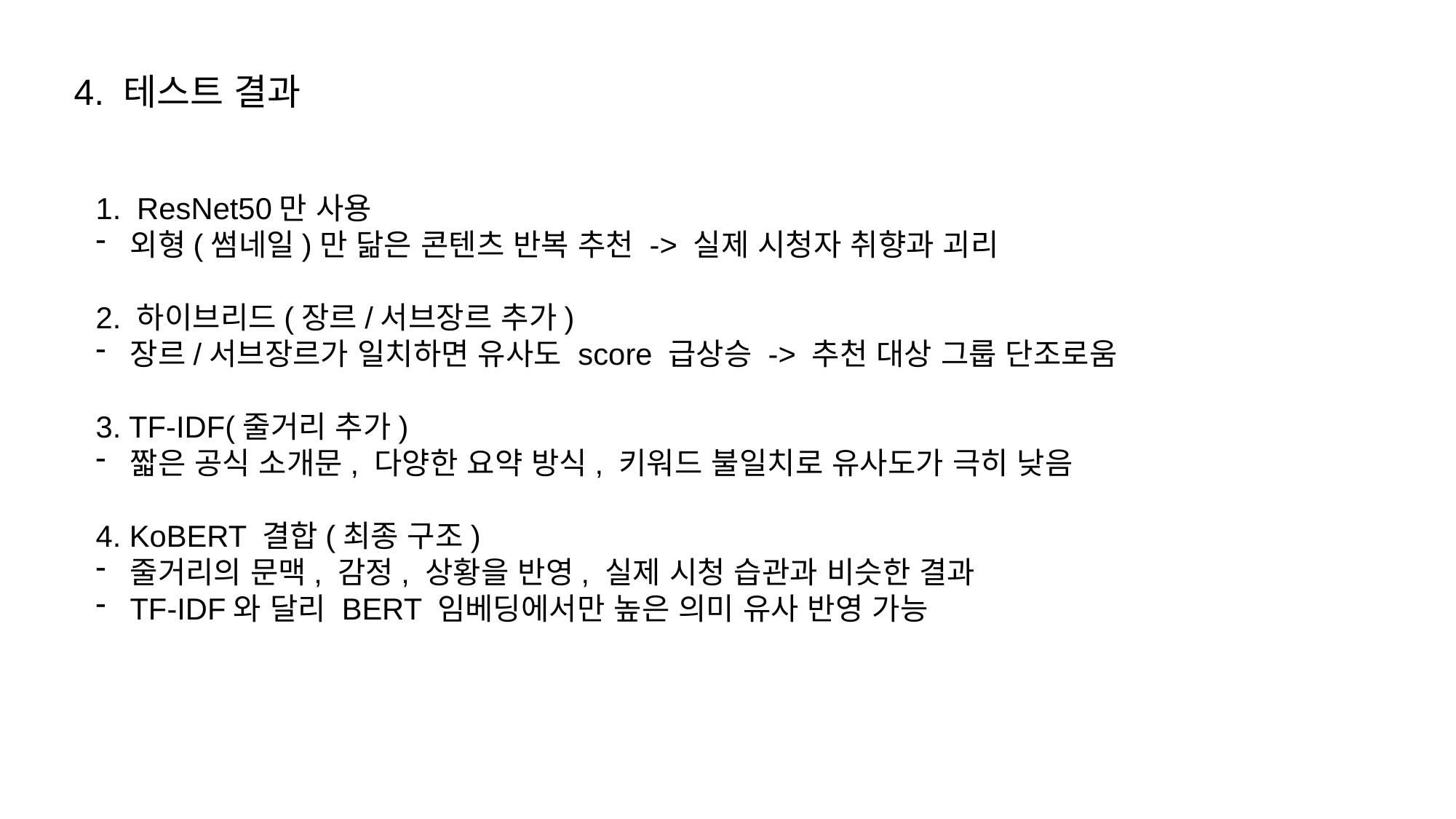

4. 테스트 결과
ResNet50만 사용
외형(썸네일)만 닮은 콘텐츠 반복 추천 -> 실제 시청자 취향과 괴리

2. 하이브리드(장르/서브장르 추가)
장르/서브장르가 일치하면 유사도 score 급상승 -> 추천 대상 그룹 단조로움

3. TF-IDF(줄거리 추가)
짧은 공식 소개문, 다양한 요약 방식, 키워드 불일치로 유사도가 극히 낮음

4. KoBERT 결합(최종 구조)
줄거리의 문맥, 감정, 상황을 반영, 실제 시청 습관과 비슷한 결과
TF-IDF와 달리 BERT 임베딩에서만 높은 의미 유사 반영 가능